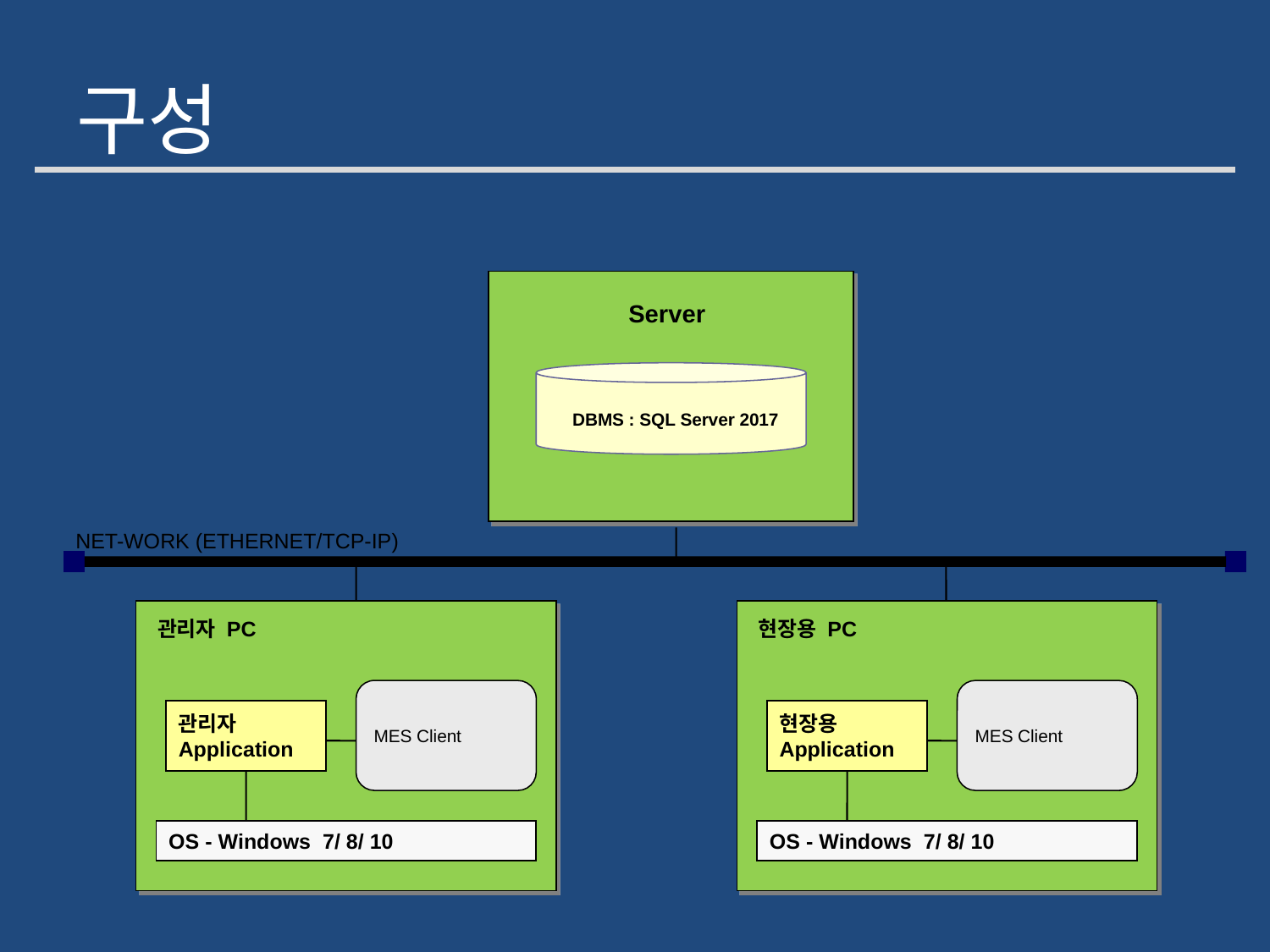

구성

 Server

DBMS : SQL Server 2017
NET-WORK (ETHERNET/TCP-IP)

관리자 PC
현장용 PC
MES Client
MES Client
관리자
Application
현장용
Application

OS - Windows  7/ 8/ 10
OS - Windows  7/ 8/ 10